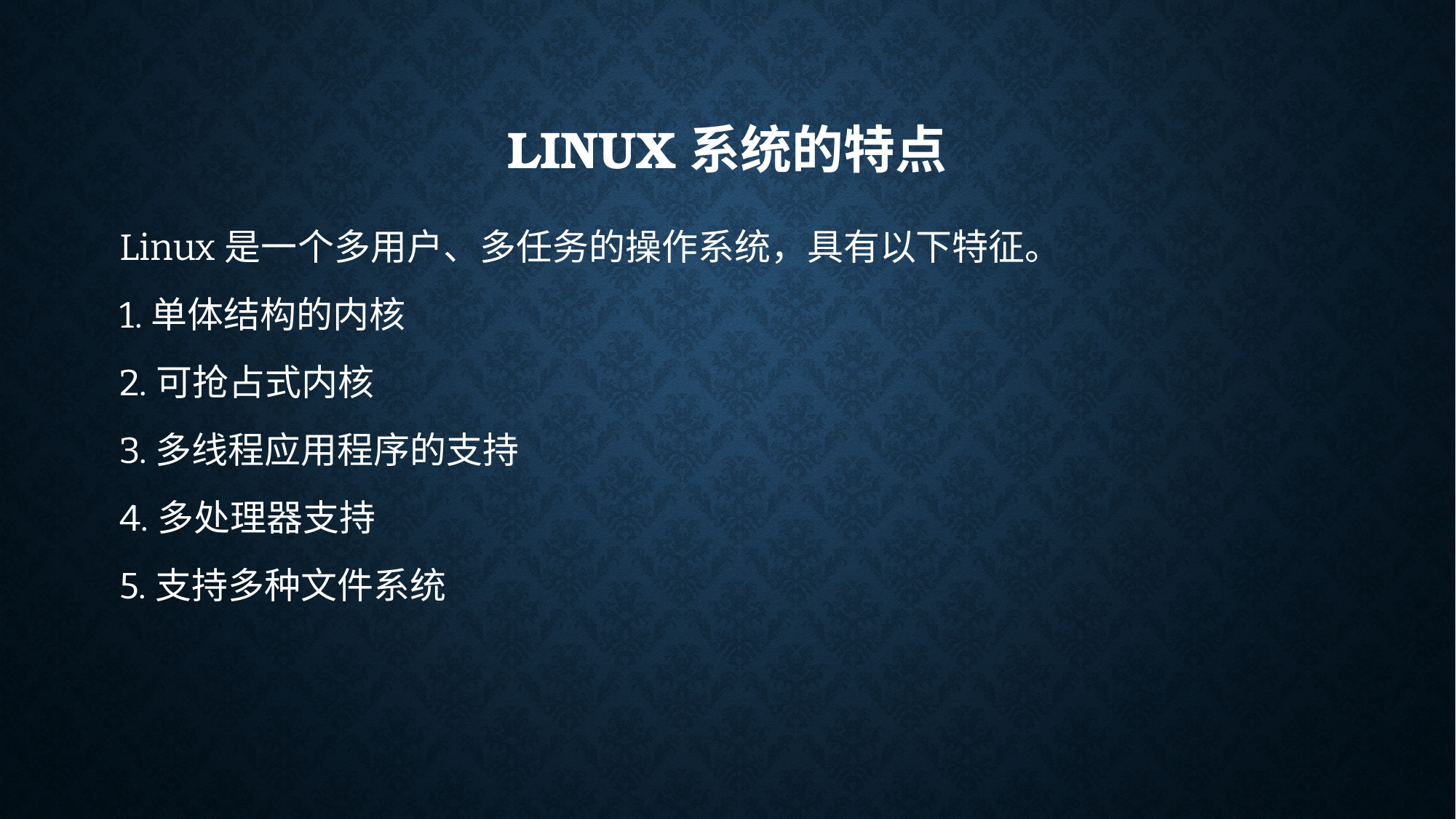

# Linux系统的特点
Linux是一个多用户、多任务的操作系统，具有以下特征。
1.单体结构的内核
2.可抢占式内核
3.多线程应用程序的支持
4.多处理器支持
5.支持多种文件系统